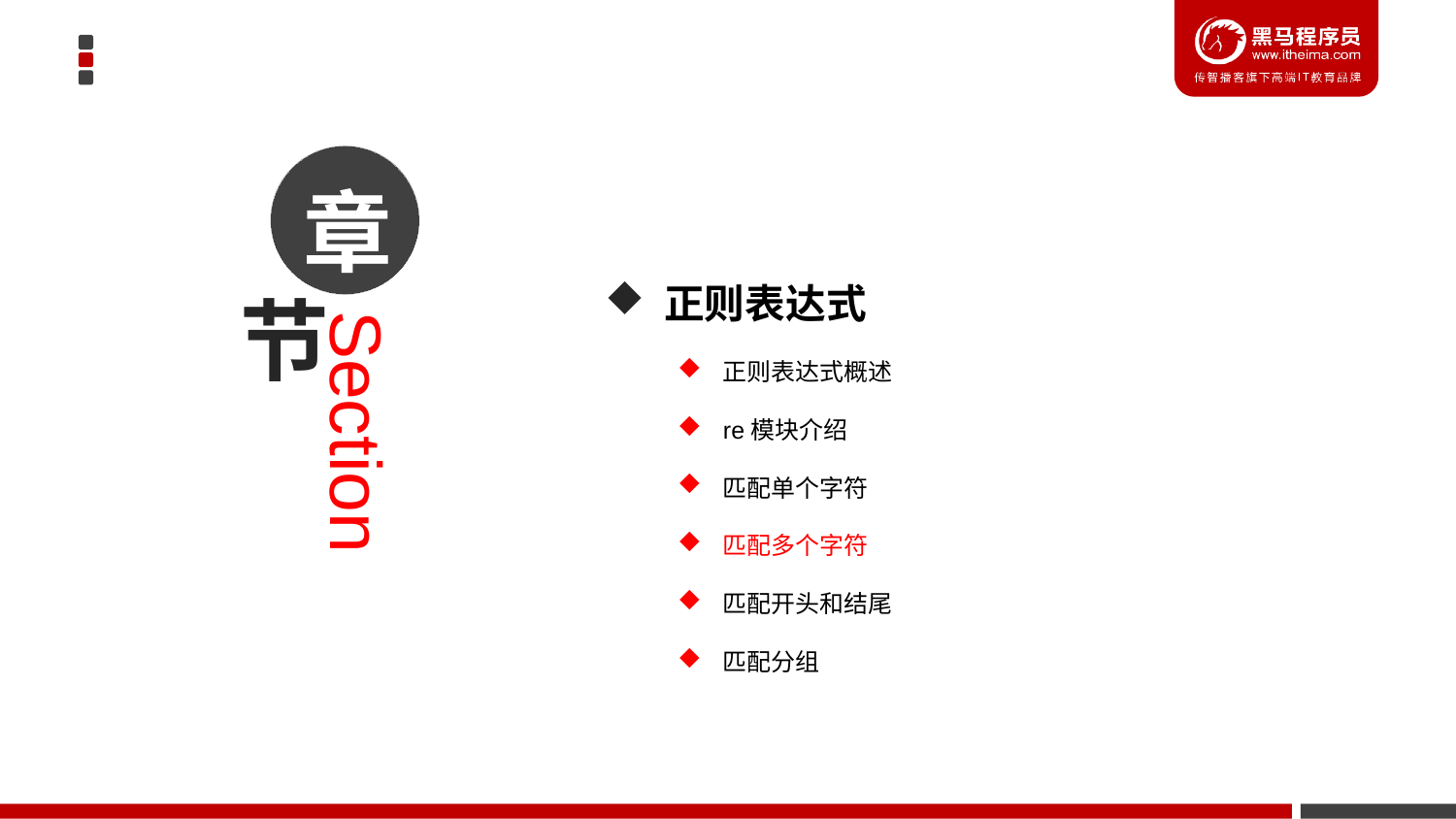

章
 正则表达式
正则表达式概述
re模块介绍
匹配单个字符
匹配多个字符
匹配开头和结尾
匹配分组

节
Section